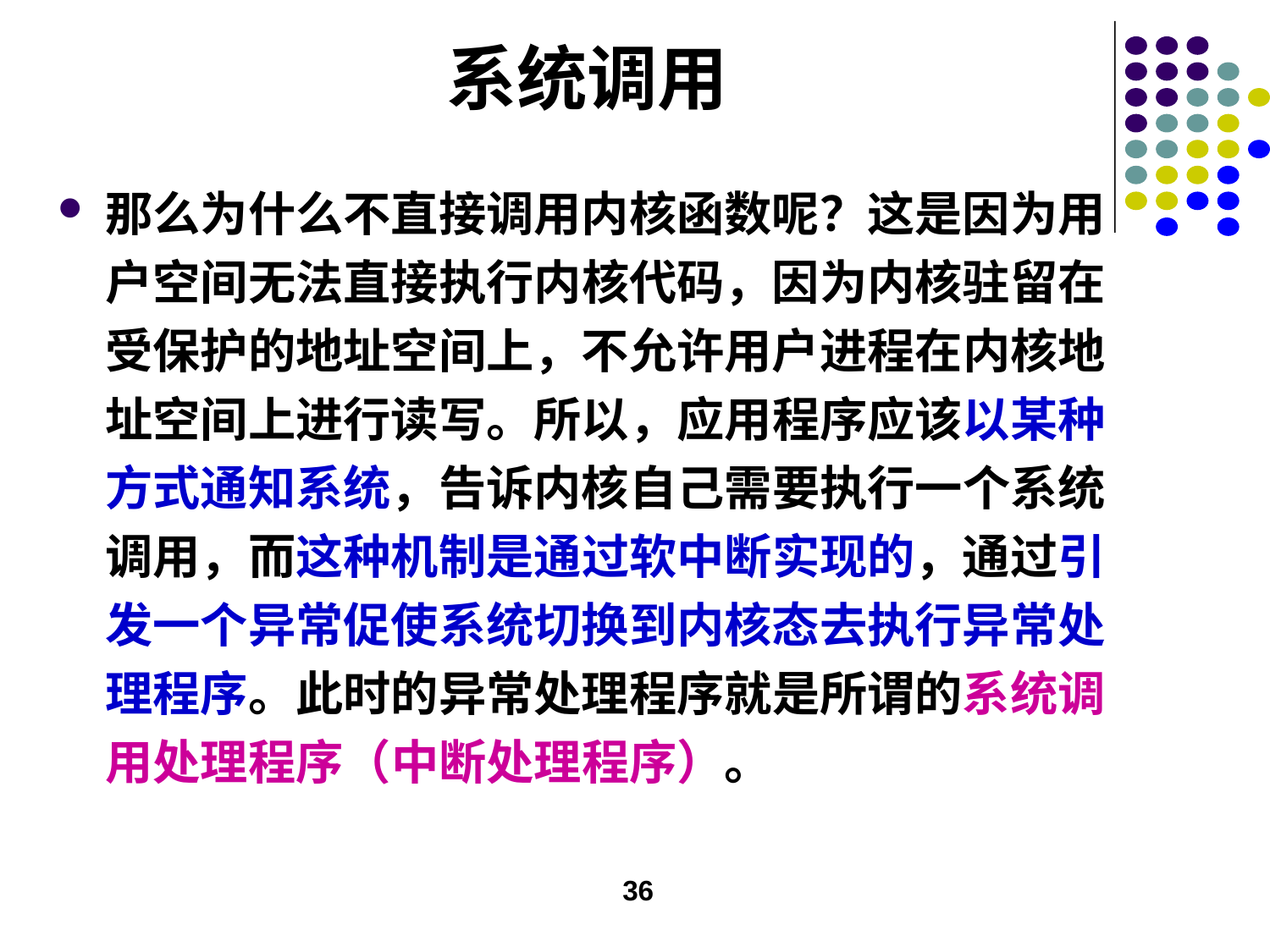

# 系统调用
那么为什么不直接调用内核函数呢？这是因为用户空间无法直接执行内核代码，因为内核驻留在受保护的地址空间上，不允许用户进程在内核地址空间上进行读写。所以，应用程序应该以某种方式通知系统，告诉内核自己需要执行一个系统调用，而这种机制是通过软中断实现的，通过引发一个异常促使系统切换到内核态去执行异常处理程序。此时的异常处理程序就是所谓的系统调用处理程序（中断处理程序）。
36